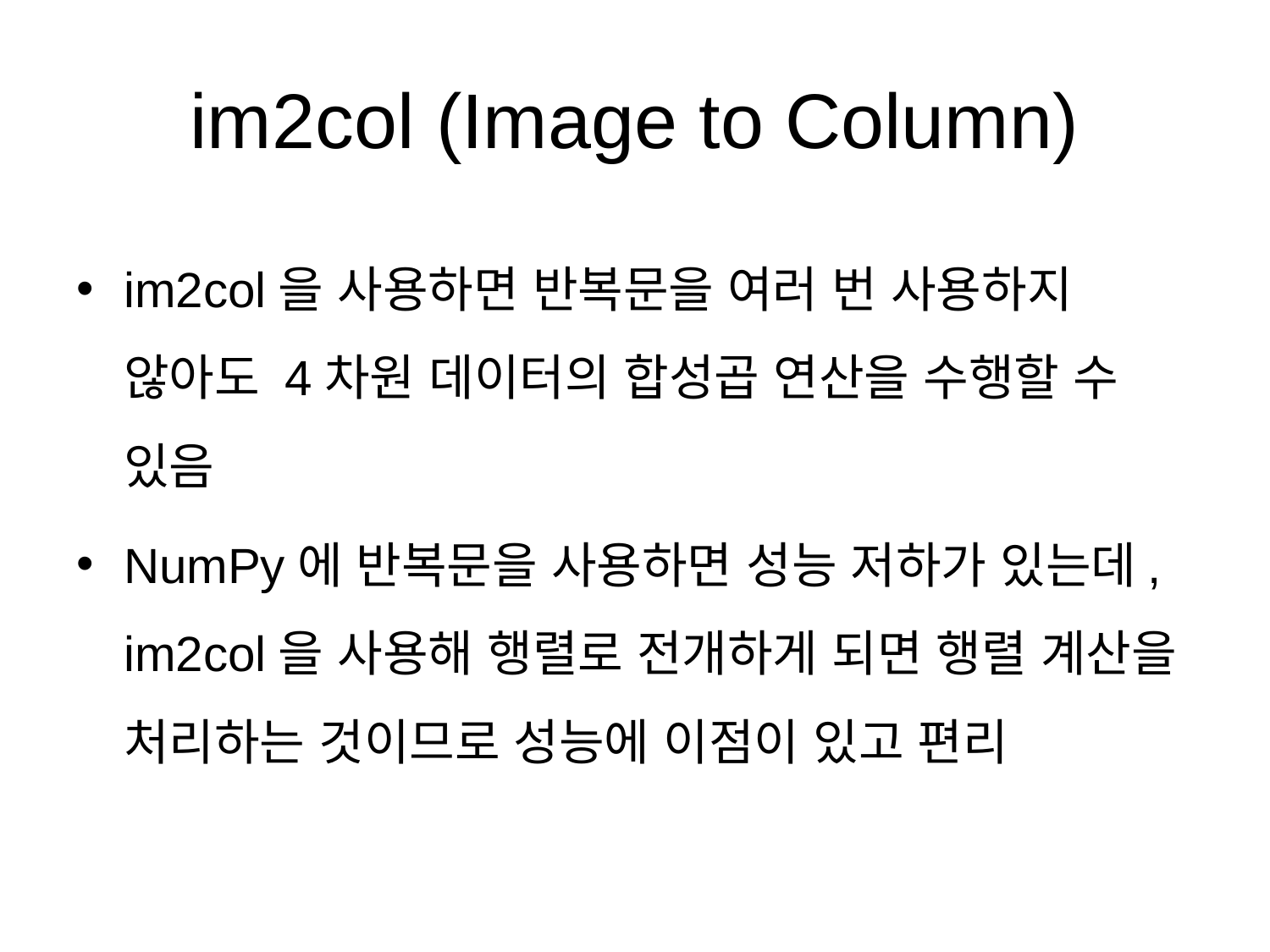

# im2col (Image to Column)
im2col을 사용하면 반복문을 여러 번 사용하지 않아도 4차원 데이터의 합성곱 연산을 수행할 수 있음
NumPy에 반복문을 사용하면 성능 저하가 있는데, im2col을 사용해 행렬로 전개하게 되면 행렬 계산을 처리하는 것이므로 성능에 이점이 있고 편리